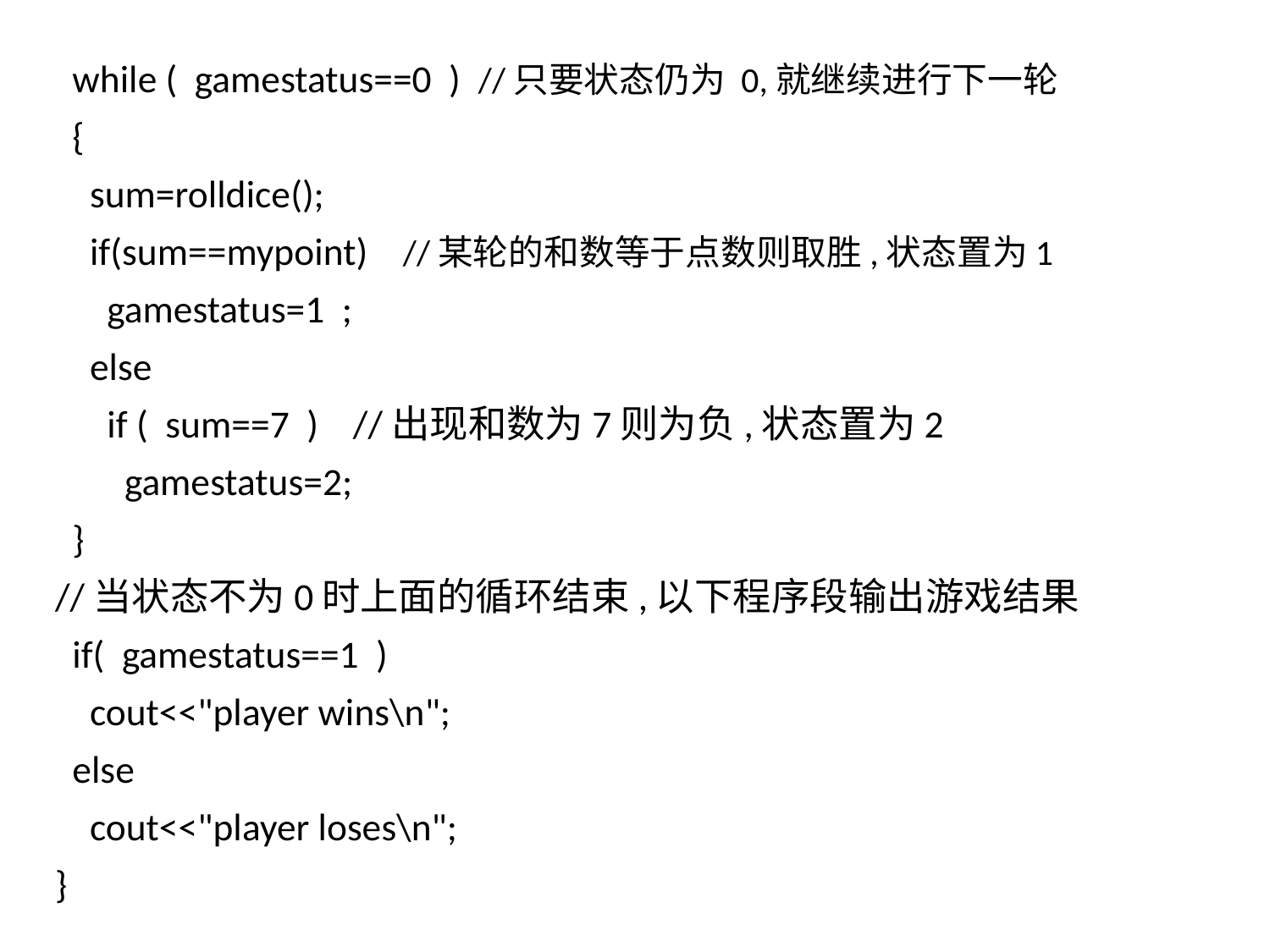

while (  gamestatus==0  )  //只要状态仍为 0,就继续进行下一轮
  {
    sum=rolldice();
    if(sum==mypoint)    //某轮的和数等于点数则取胜,状态置为1
      gamestatus=1  ;
    else
      if (  sum==7  )    //出现和数为7则为负,状态置为2
        gamestatus=2;
  }
//当状态不为0时上面的循环结束,以下程序段输出游戏结果
  if(  gamestatus==1  )
    cout<<"player wins\n";
  else
    cout<<"player loses\n";
}
28
28